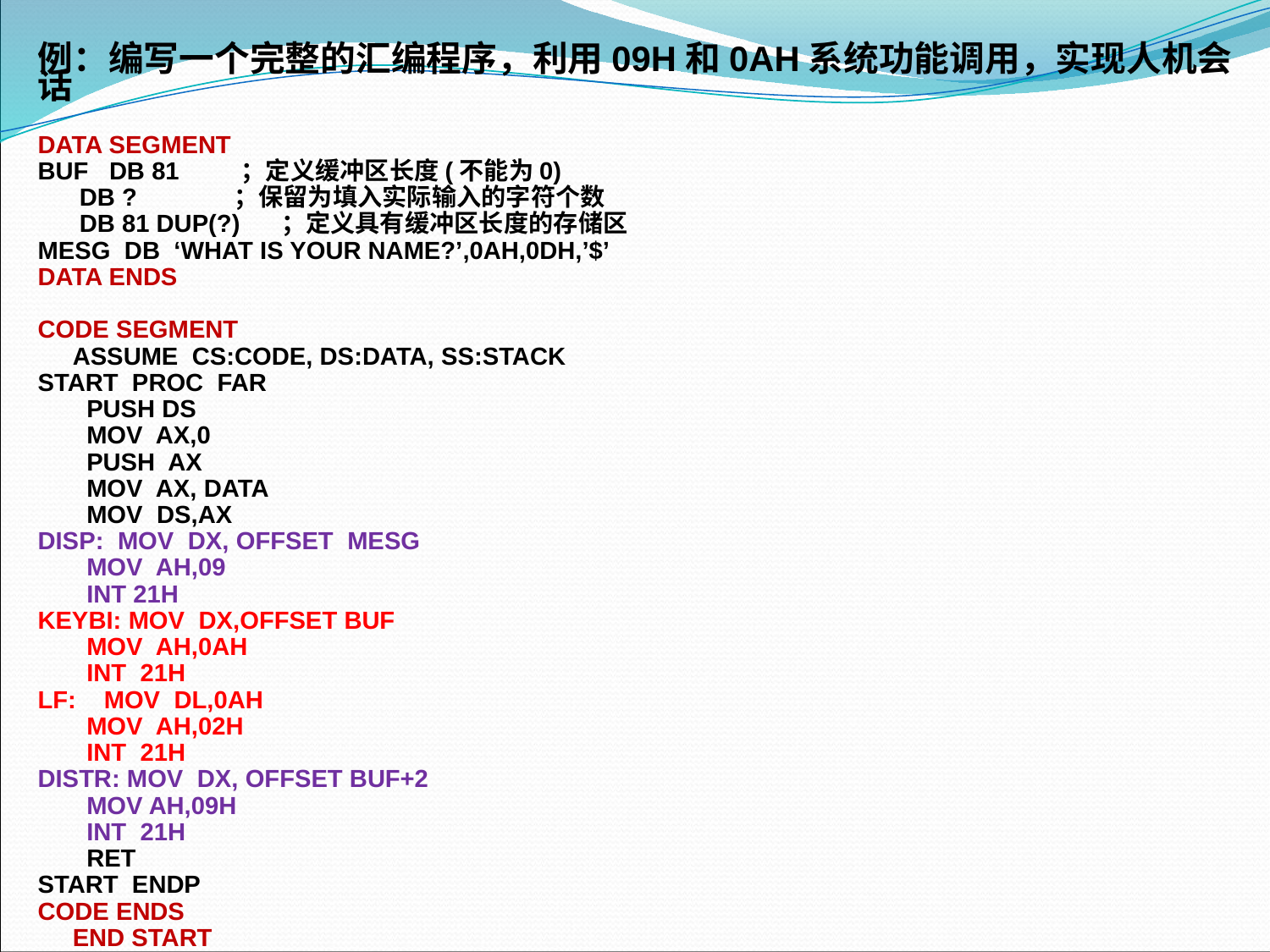

例：编写一个完整的汇编程序，利用09H和0AH系统功能调用，实现人机会话

DATA SEGMENT
BUF   DB 81        ；定义缓冲区长度(不能为0)
      DB ?             ；保留为填入实际输入的字符个数
      DB 81 DUP(?)     ；定义具有缓冲区长度的存储区
MESG  DB  ‘WHAT IS YOUR NAME?’,0AH,0DH,’$’
DATA ENDS

CODE SEGMENT
     ASSUME  CS:CODE, DS:DATA, SS:STACK
START  PROC  FAR
       PUSH DS
       MOV  AX,0
       PUSH  AX
       MOV  AX, DATA
       MOV  DS,AX
DISP:  MOV  DX, OFFSET  MESG
       MOV  AH,09
       INT 21H
KEYBI: MOV  DX,OFFSET BUF
       MOV  AH,0AH
       INT  21H
LF:    MOV  DL,0AH
       MOV  AH,02H
       INT  21H
DISTR: MOV  DX, OFFSET BUF+2
       MOV AH,09H
       INT  21H
       RET
START  ENDP
CODE ENDS
     END START
- - - - - - - - - - - - - - - - - - - - - - - - - - - - - - - - - - -